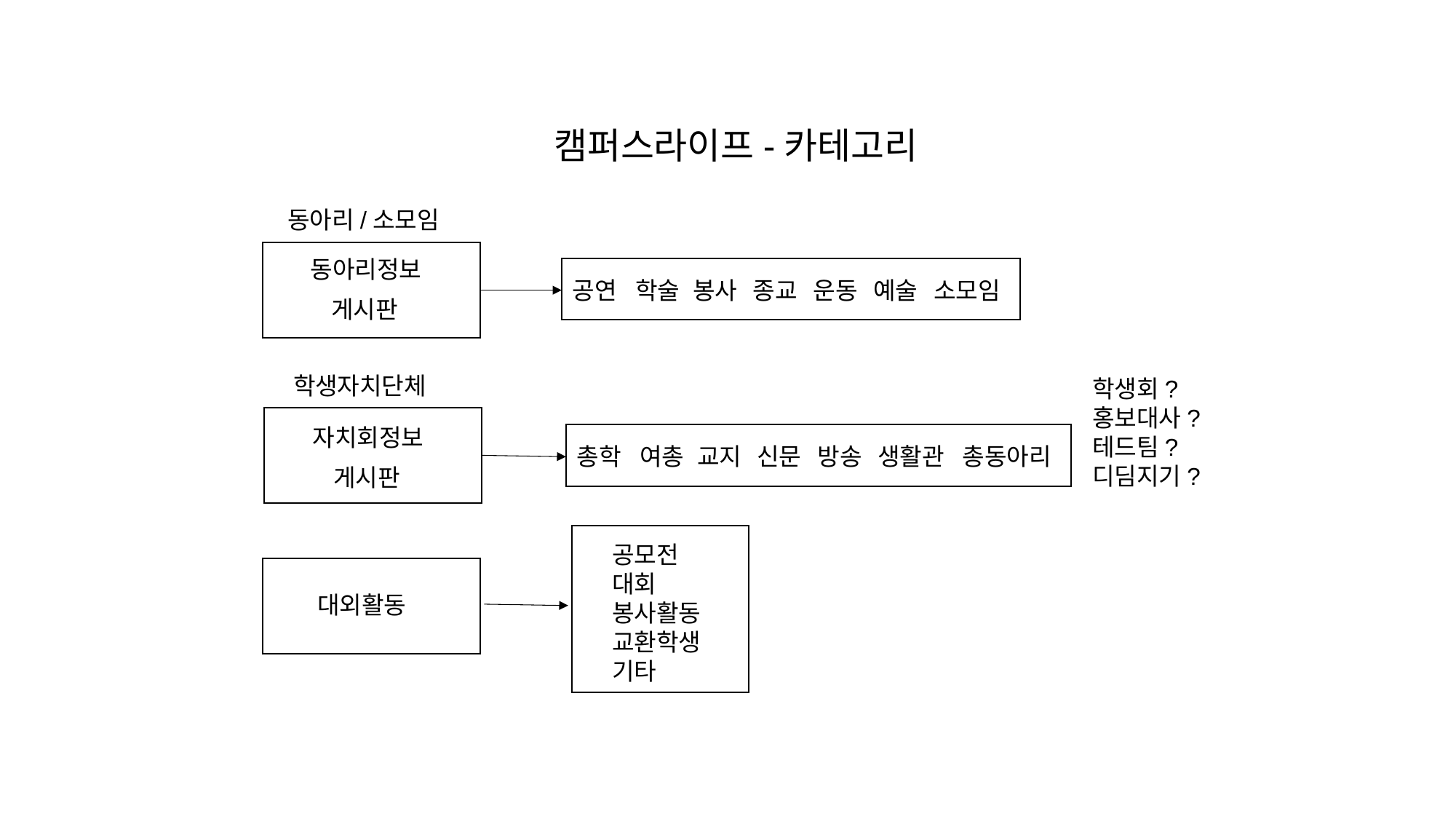

캠퍼스라이프-카테고리
동아리/소모임

동아리정보
게시판

공연
학술
봉사
종교
운동
예술
소모임
학생자치단체

자치회정보
게시판

총학
여총
교지
신문
방송
생활관
총동아리
학생회?
홍보대사?
테드팀?
디딤지기?

공모전
대회
봉사활동
교환학생
기타

대외활동